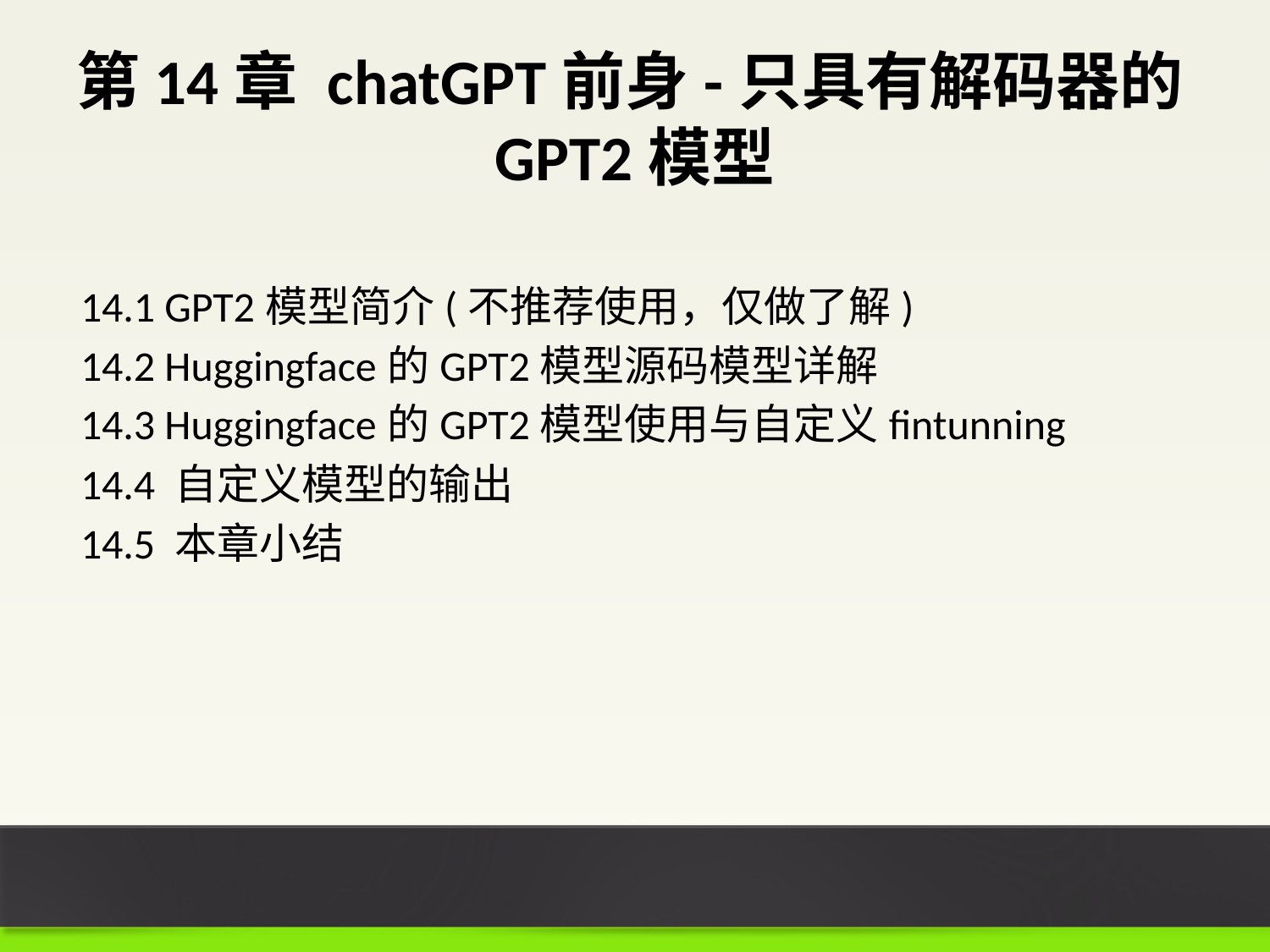

# 第14章 chatGPT前身-只具有解码器的GPT2模型

14.1 GPT2模型简介(不推荐使用，仅做了解)
14.2 Huggingface的GPT2模型源码模型详解
14.3 Huggingface的GPT2模型使用与自定义fintunning
14.4 自定义模型的输出
14.5 本章小结